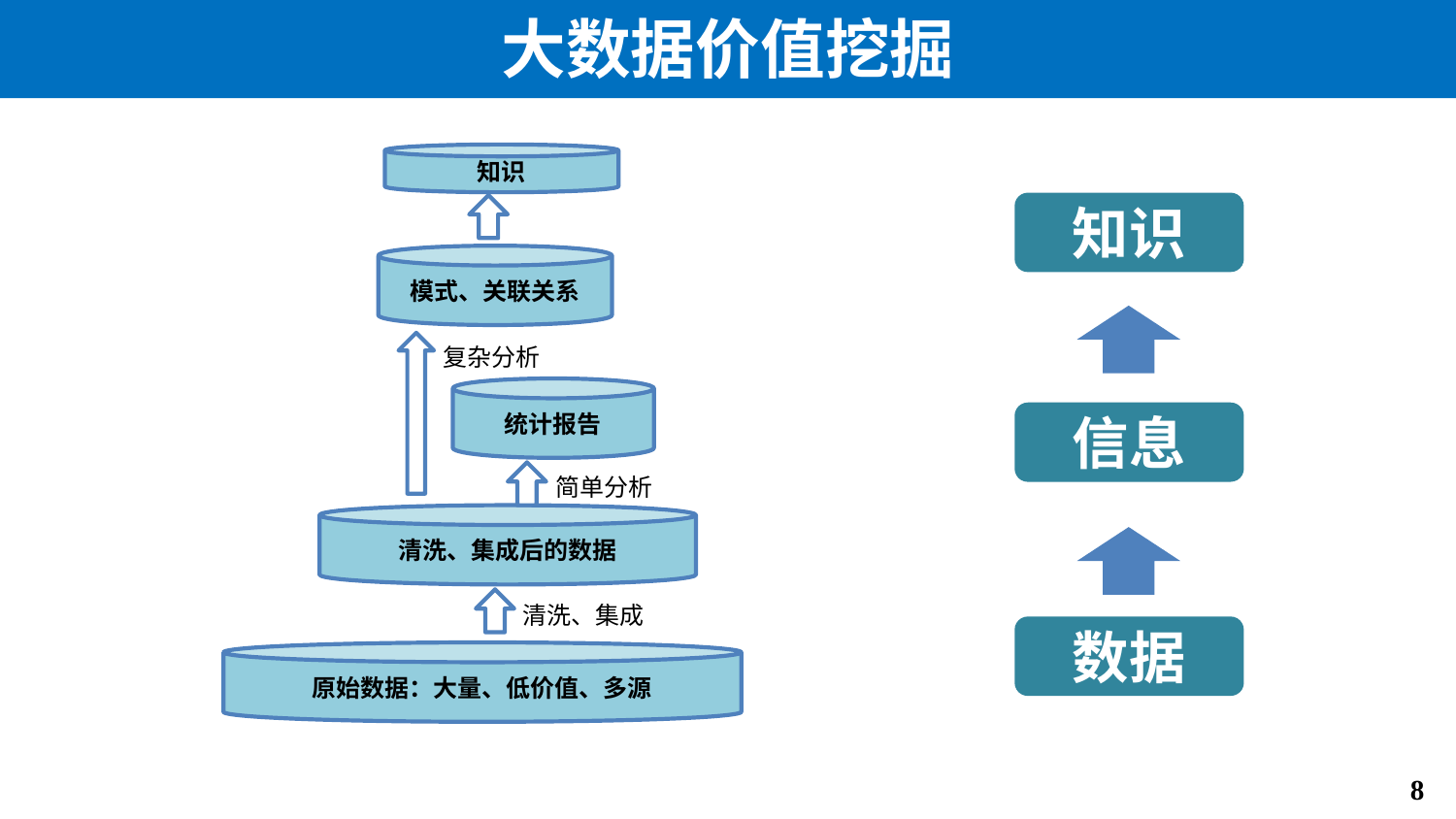

# 大数据价值挖掘
知识
知识

模式、关联关系

复杂分析
统计报告
信息

简单分析
清洗、集成后的数据

清洗、集成
数据
原始数据：大量、低价值、多源